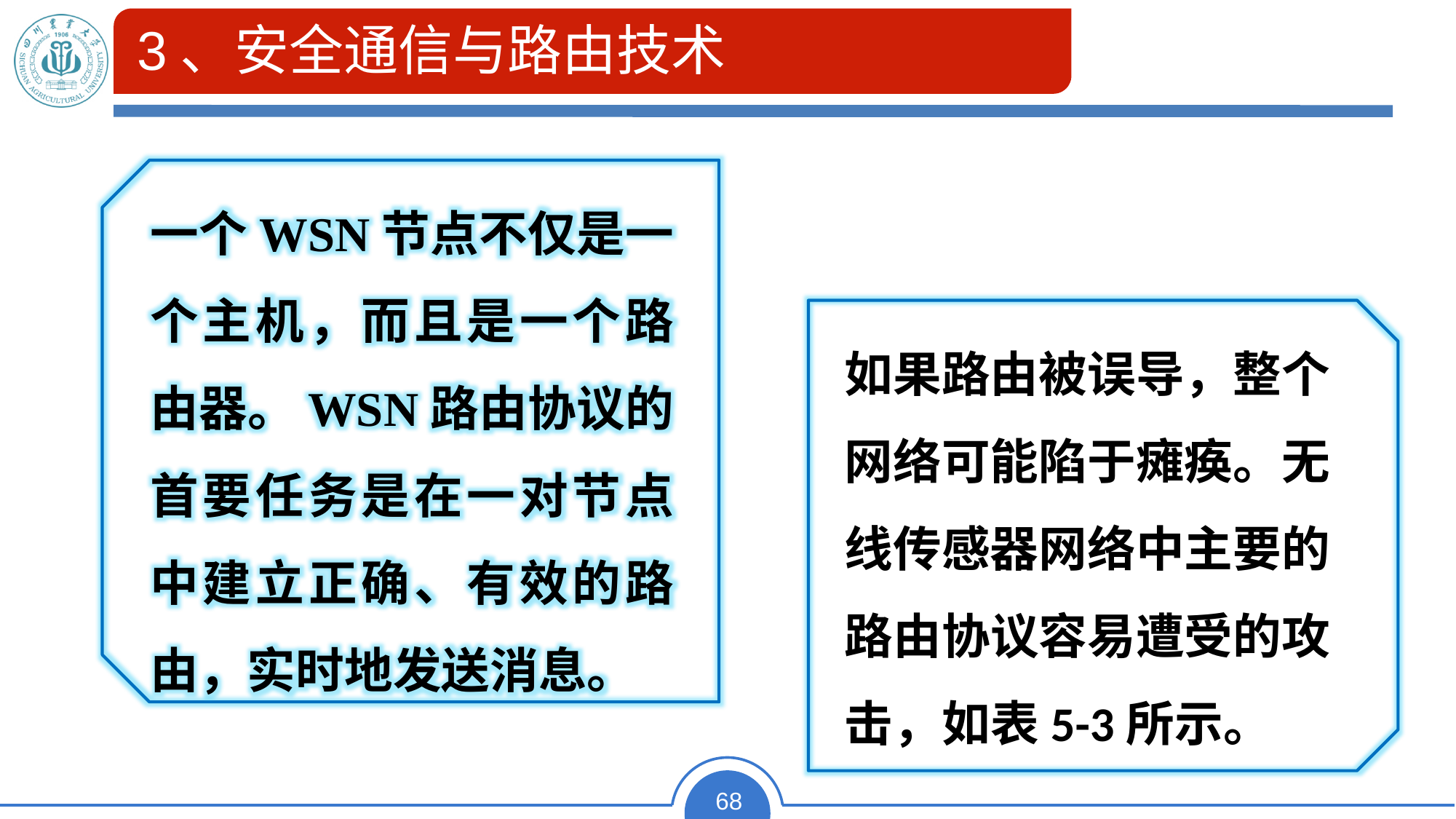

# 3、安全通信与路由技术

一个WSN节点不仅是一个主机，而且是一个路由器。WSN路由协议的首要任务是在一对节点中建立正确、有效的路由，实时地发送消息。

如果路由被误导，整个网络可能陷于瘫痪。无线传感器网络中主要的路由协议容易遭受的攻击，如表5-3所示。